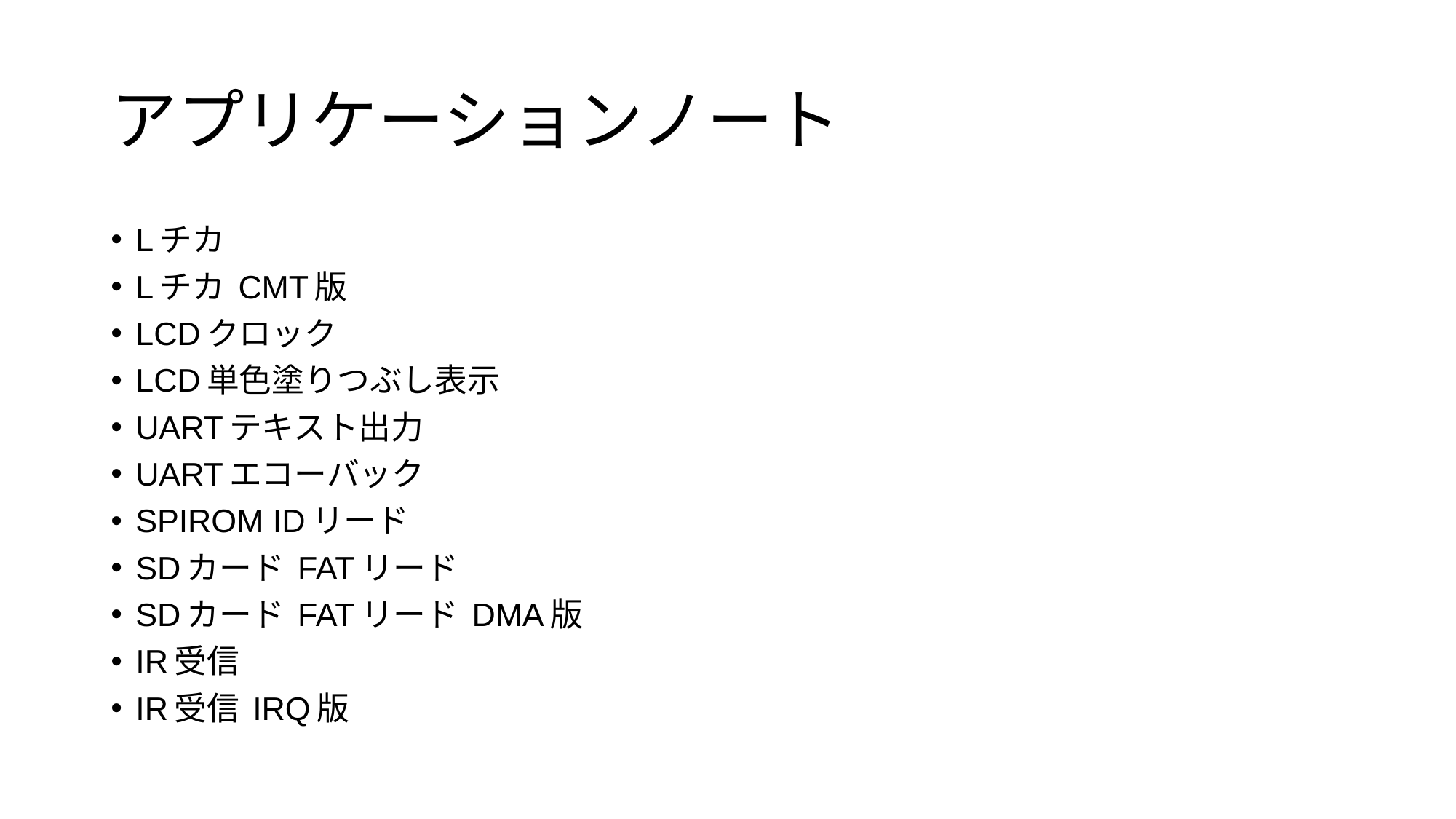

# アプリケーションノート
Lチカ
Lチカ CMT版
LCDクロック
LCD単色塗りつぶし表示
UARTテキスト出力
UARTエコーバック
SPIROM IDリード
SDカード FATリード
SDカード FATリード DMA版
IR受信
IR受信 IRQ版